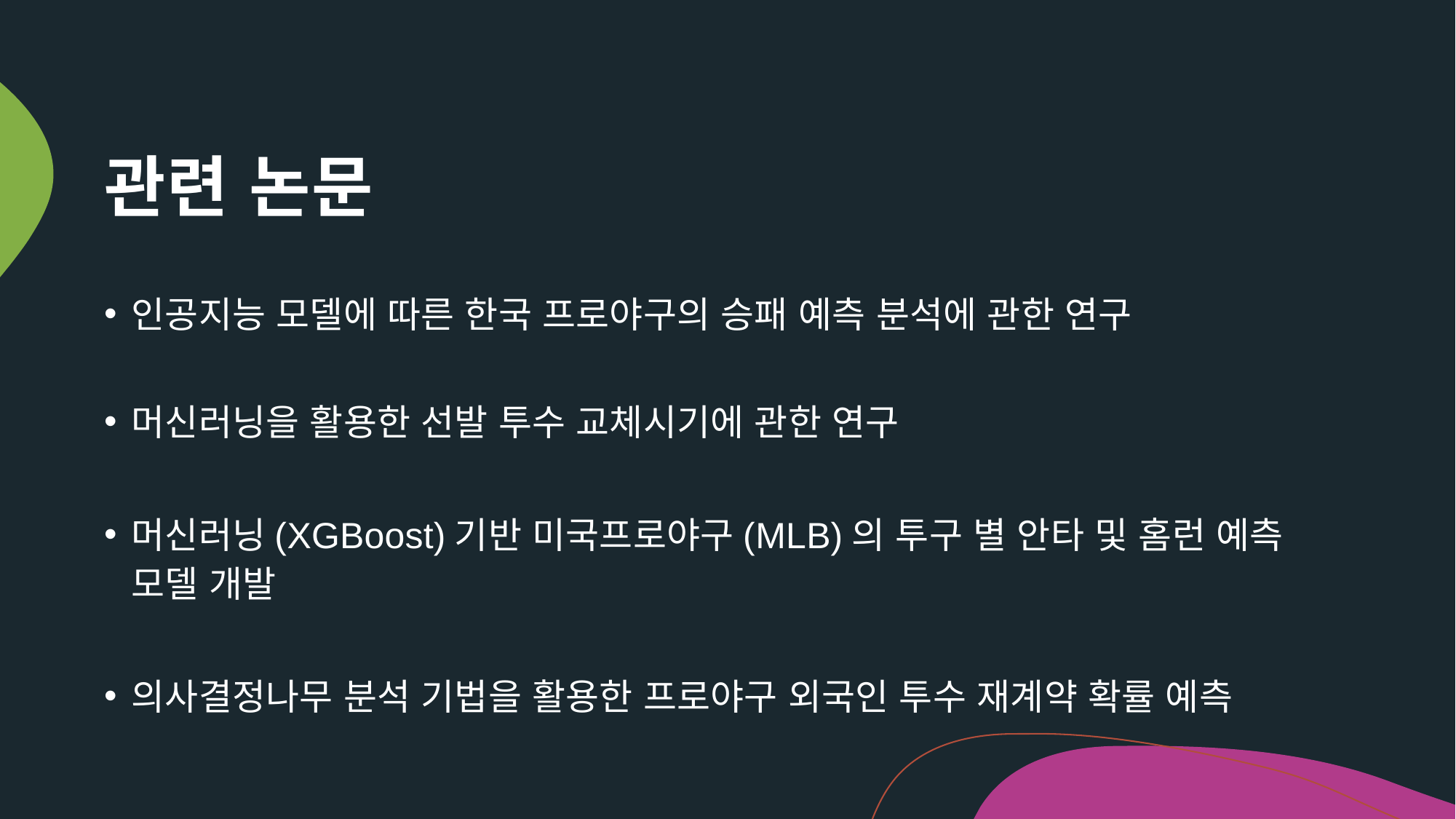

# 관련 논문
인공지능 모델에 따른 한국 프로야구의 승패 예측 분석에 관한 연구
머신러닝을 활용한 선발 투수 교체시기에 관한 연구
머신러닝(XGBoost)기반 미국프로야구(MLB)의 투구 별 안타 및 홈런 예측 모델 개발
의사결정나무 분석 기법을 활용한 프로야구 외국인 투수 재계약 확률 예측